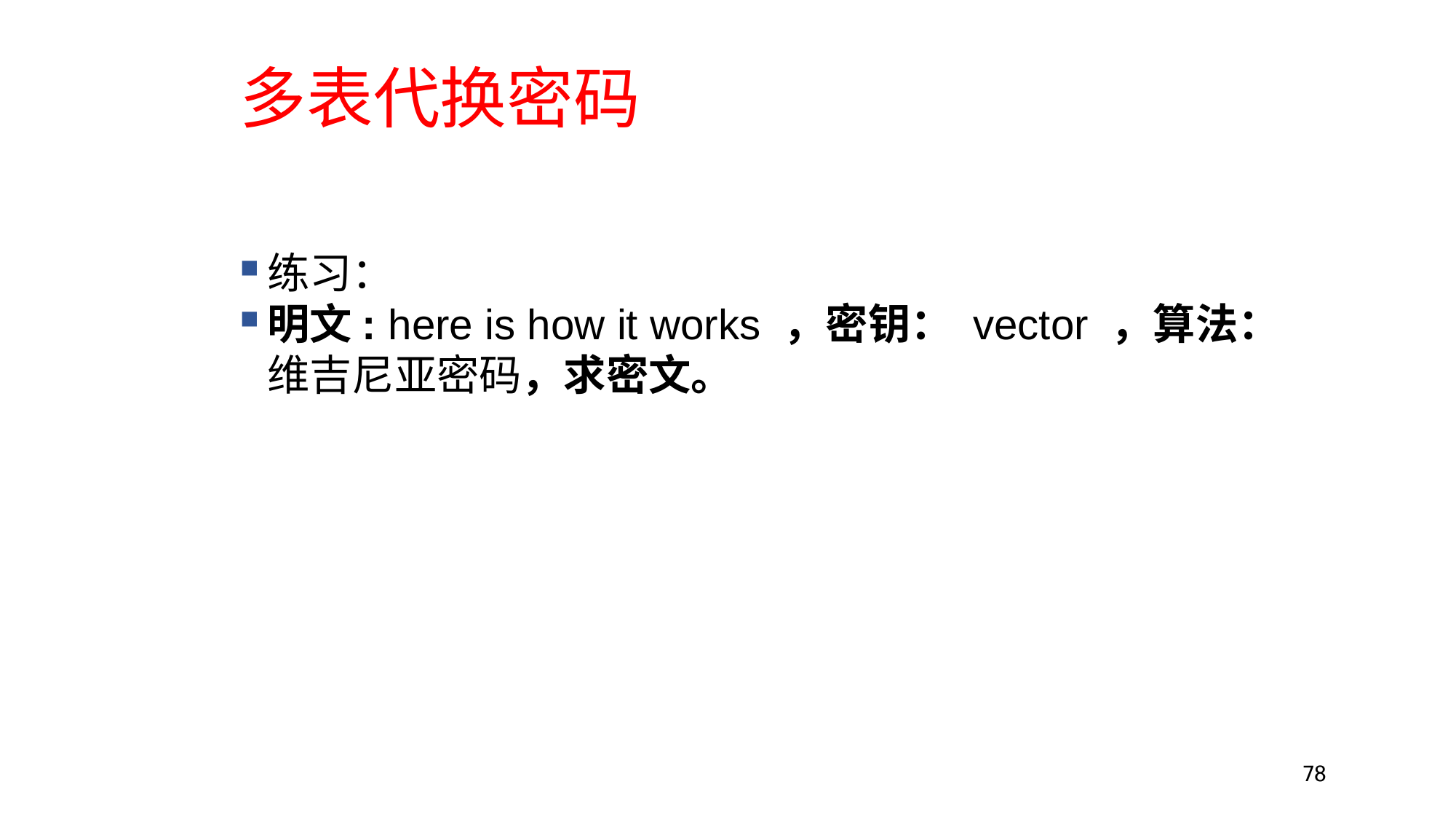

# 多表代换密码
练习：
明文: here is how it works ，密钥： vector ，算法：维吉尼亚密码，求密文。

78